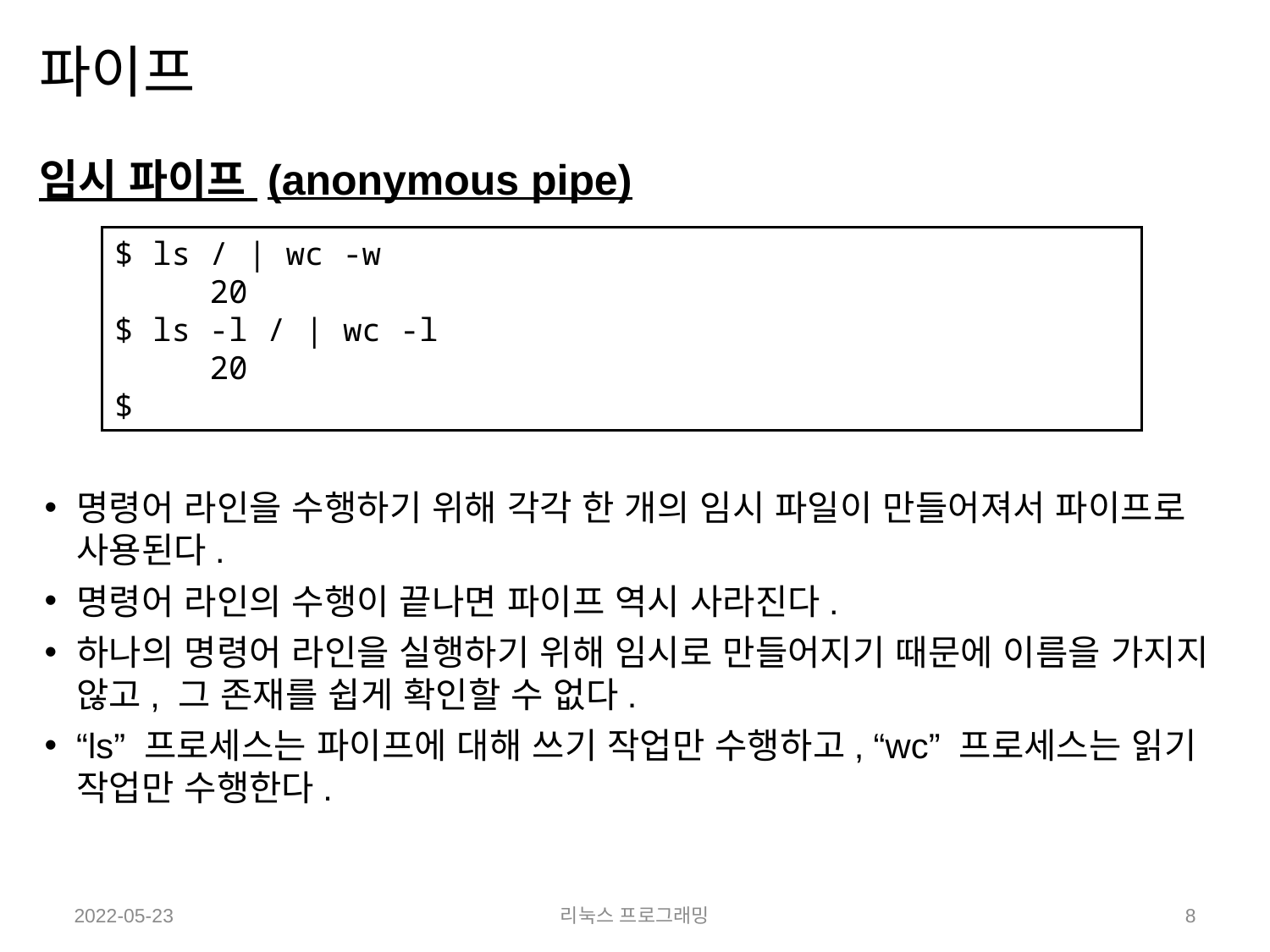

# 파이프
임시 파이프 (anonymous pipe)

명령어 라인을 수행하기 위해 각각 한 개의 임시 파일이 만들어져서 파이프로 사용된다.
명령어 라인의 수행이 끝나면 파이프 역시 사라진다.
하나의 명령어 라인을 실행하기 위해 임시로 만들어지기 때문에 이름을 가지지 않고, 그 존재를 쉽게 확인할 수 없다.
“ls” 프로세스는 파이프에 대해 쓰기 작업만 수행하고, “wc” 프로세스는 읽기 작업만 수행한다.

$ ls / | wc -w
     20
$ ls -l / | wc -l
     20
$
2022-05-23
리눅스 프로그래밍
8